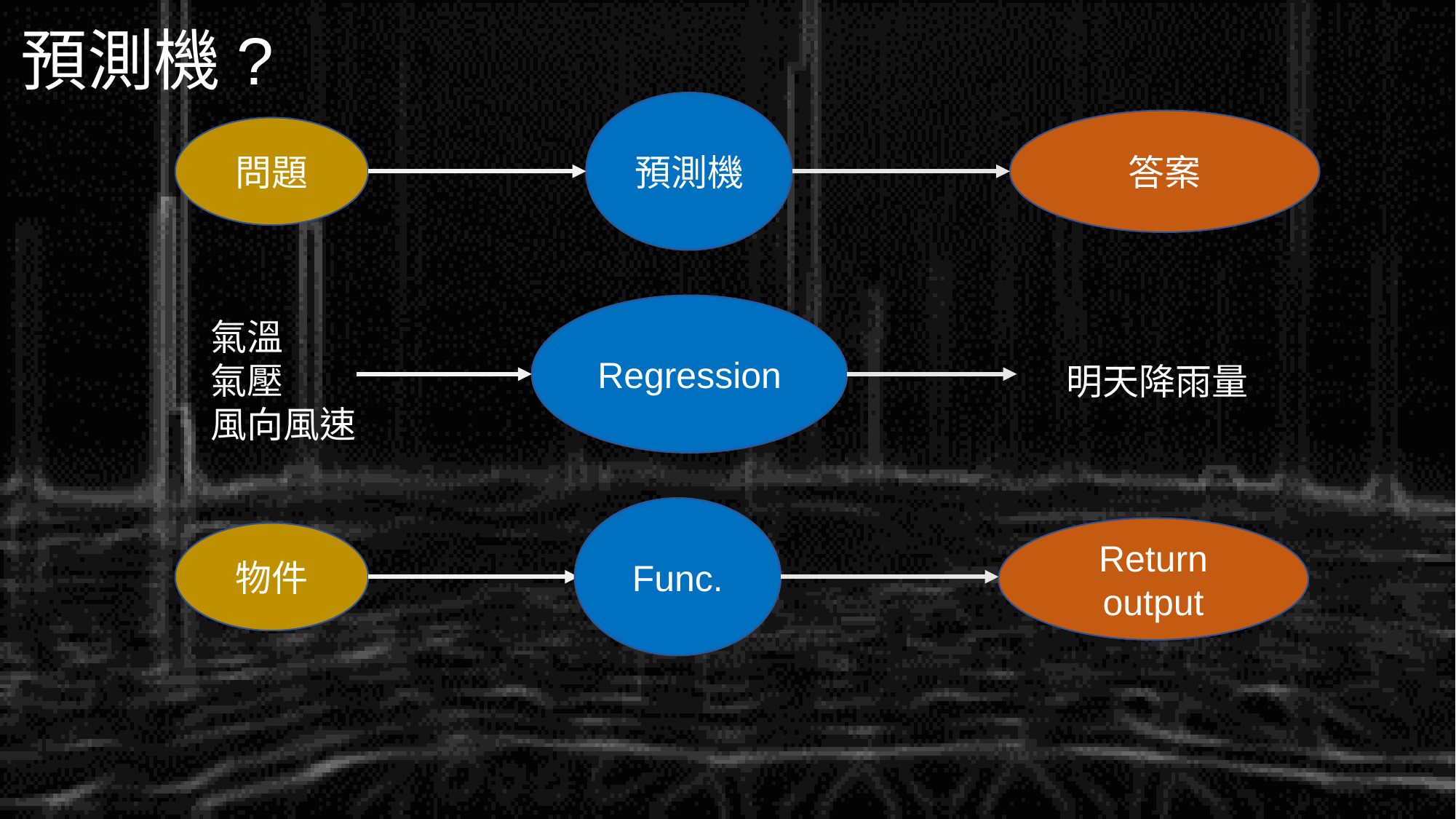

# 預測機?
預測機
答案
問題
Regression
氣溫
氣壓
風向風速
明天降雨量
Func.
Return output
物件